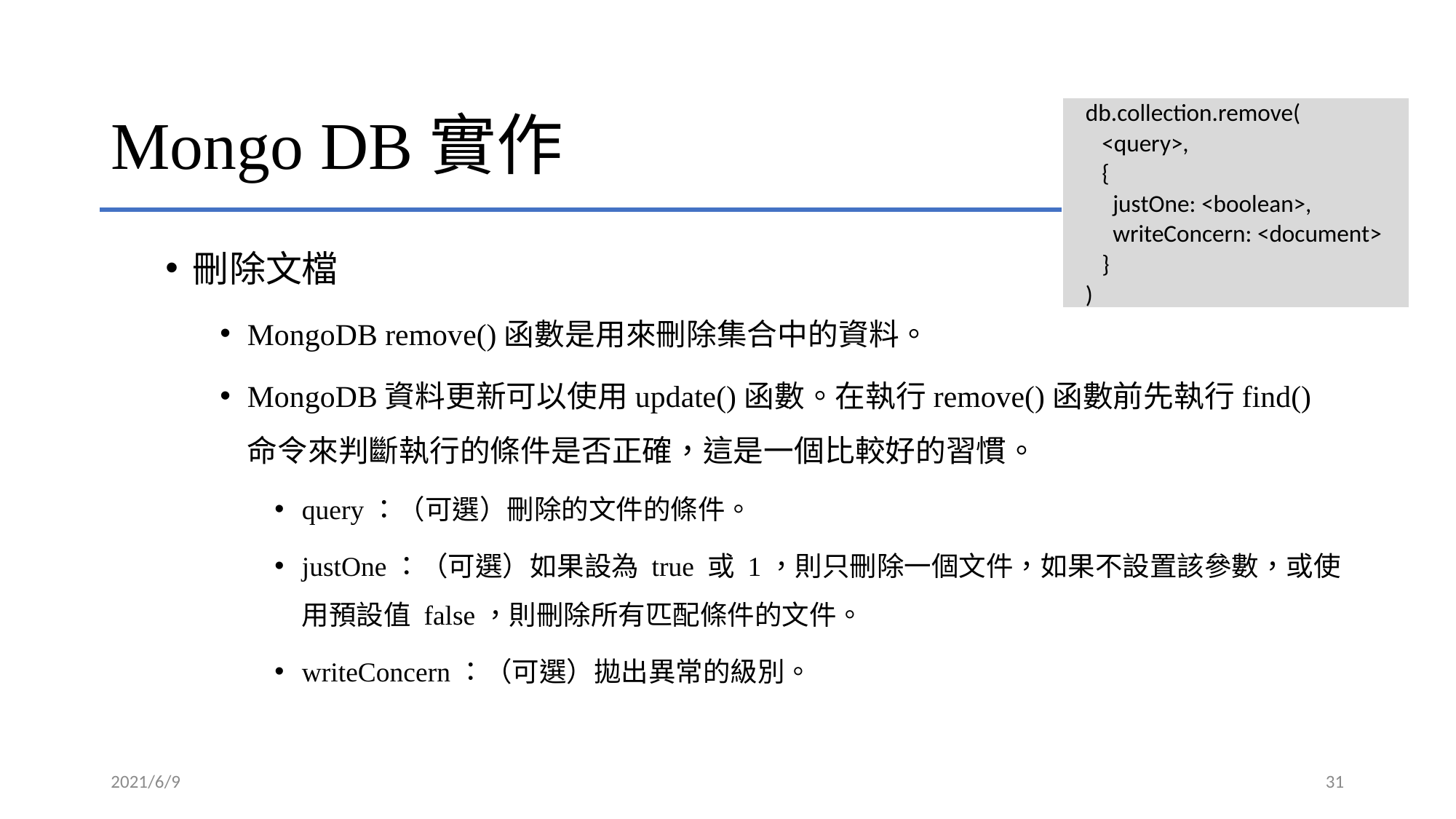

# Mongo DB實作
| db.collection.remove( <query>, { justOne: <boolean>, writeConcern: <document> } ) |
| --- |
刪除文檔
MongoDB remove()函數是用來刪除集合中的資料。
MongoDB資料更新可以使用update()函數。在執行remove()函數前先執行find()命令來判斷執行的條件是否正確，這是一個比較好的習慣。
query：（可選）刪除的文件的條件。
justOne：（可選）如果設為 true 或 1，則只刪除一個文件，如果不設置該參數，或使用預設值 false，則刪除所有匹配條件的文件。
writeConcern：（可選）拋出異常的級別。

2021/6/9
31